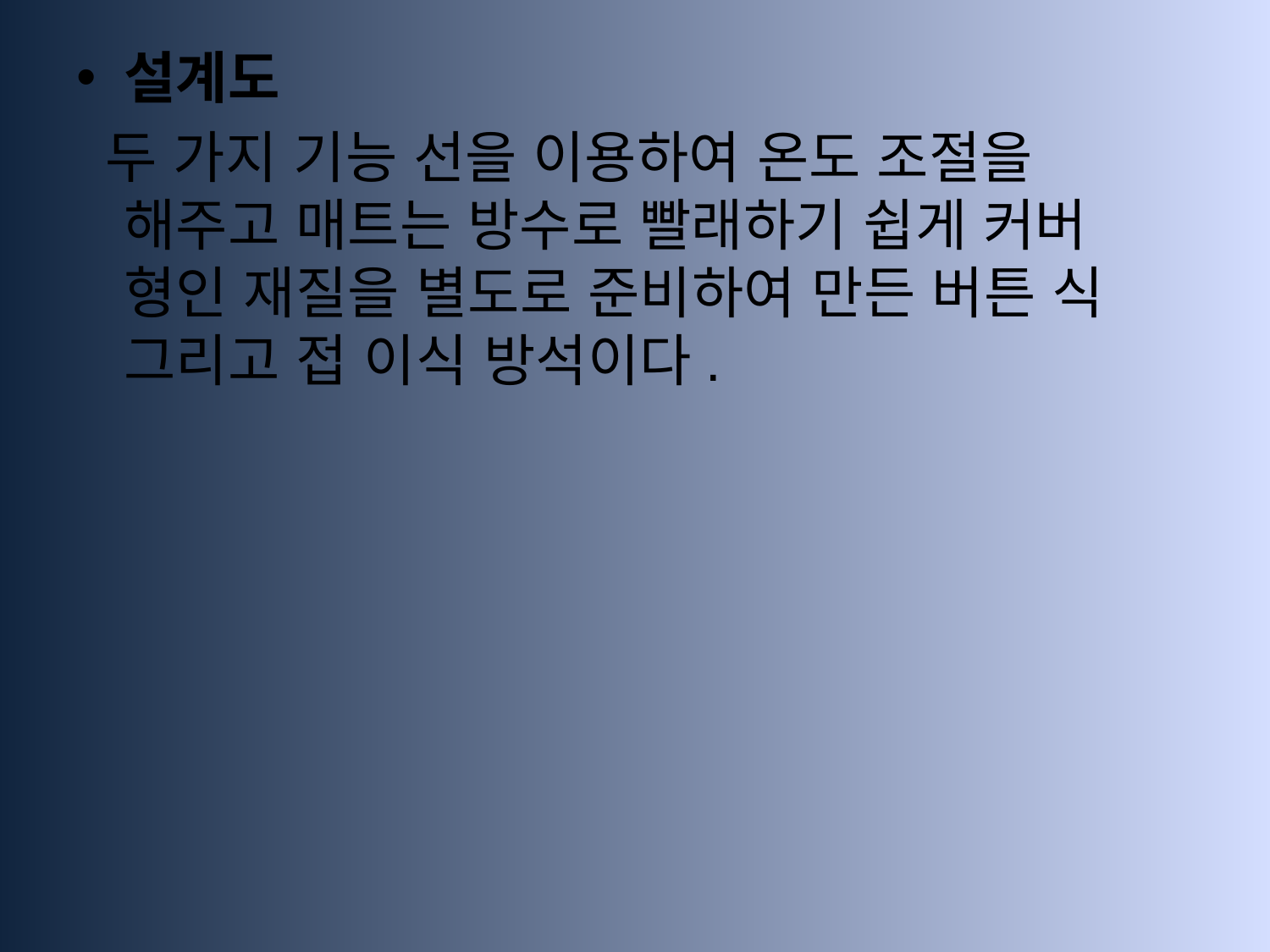

설계도
 두 가지 기능 선을 이용하여 온도 조절을 해주고 매트는 방수로 빨래하기 쉽게 커버 형인 재질을 별도로 준비하여 만든 버튼 식 그리고 접 이식 방석이다.